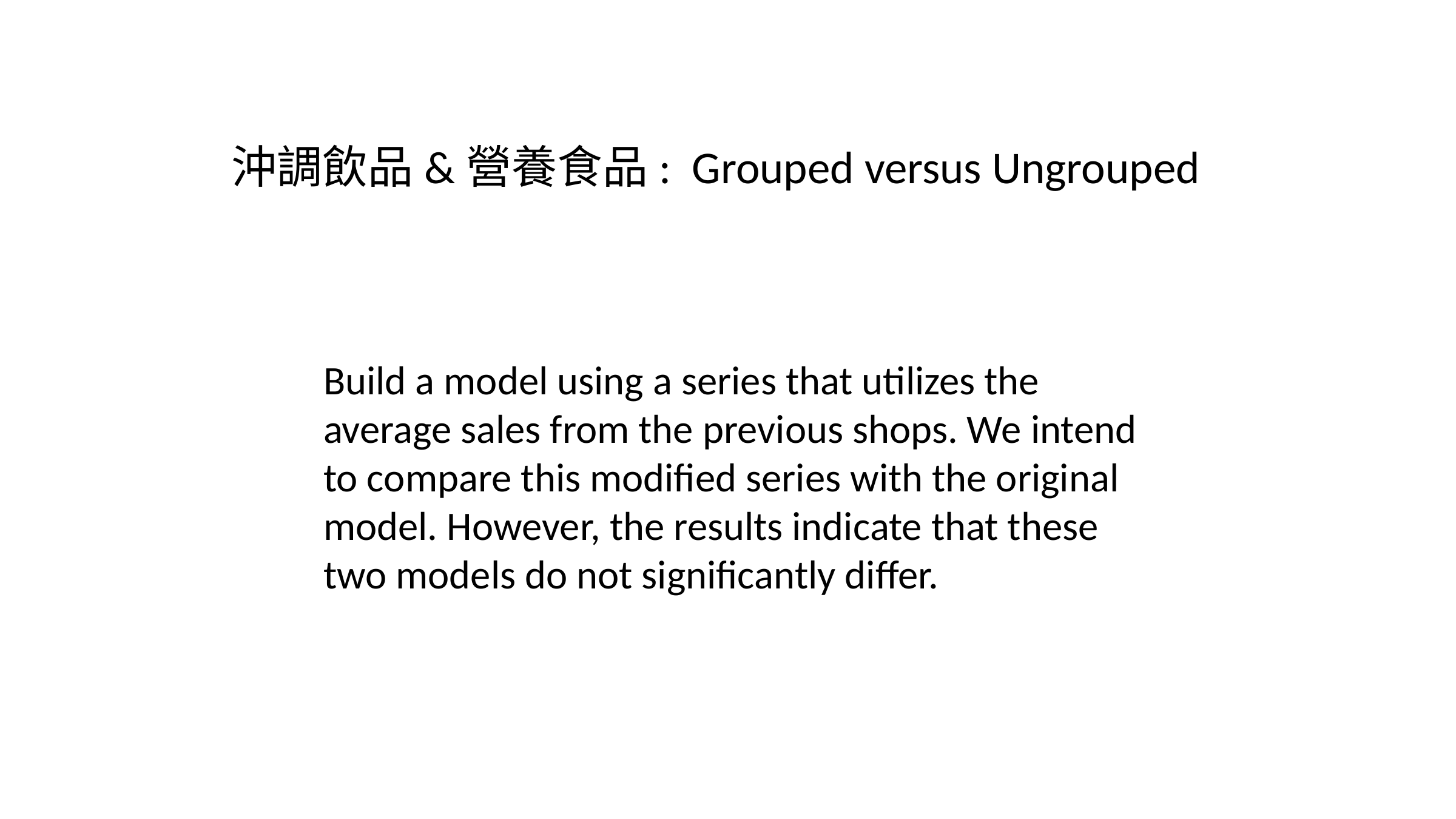

沖調飲品&營養食品:  Grouped versus Ungrouped
Build a model using a series that utilizes the average sales from the previous shops. We intend to compare this modified series with the original model. However, the results indicate that these two models do not significantly differ.